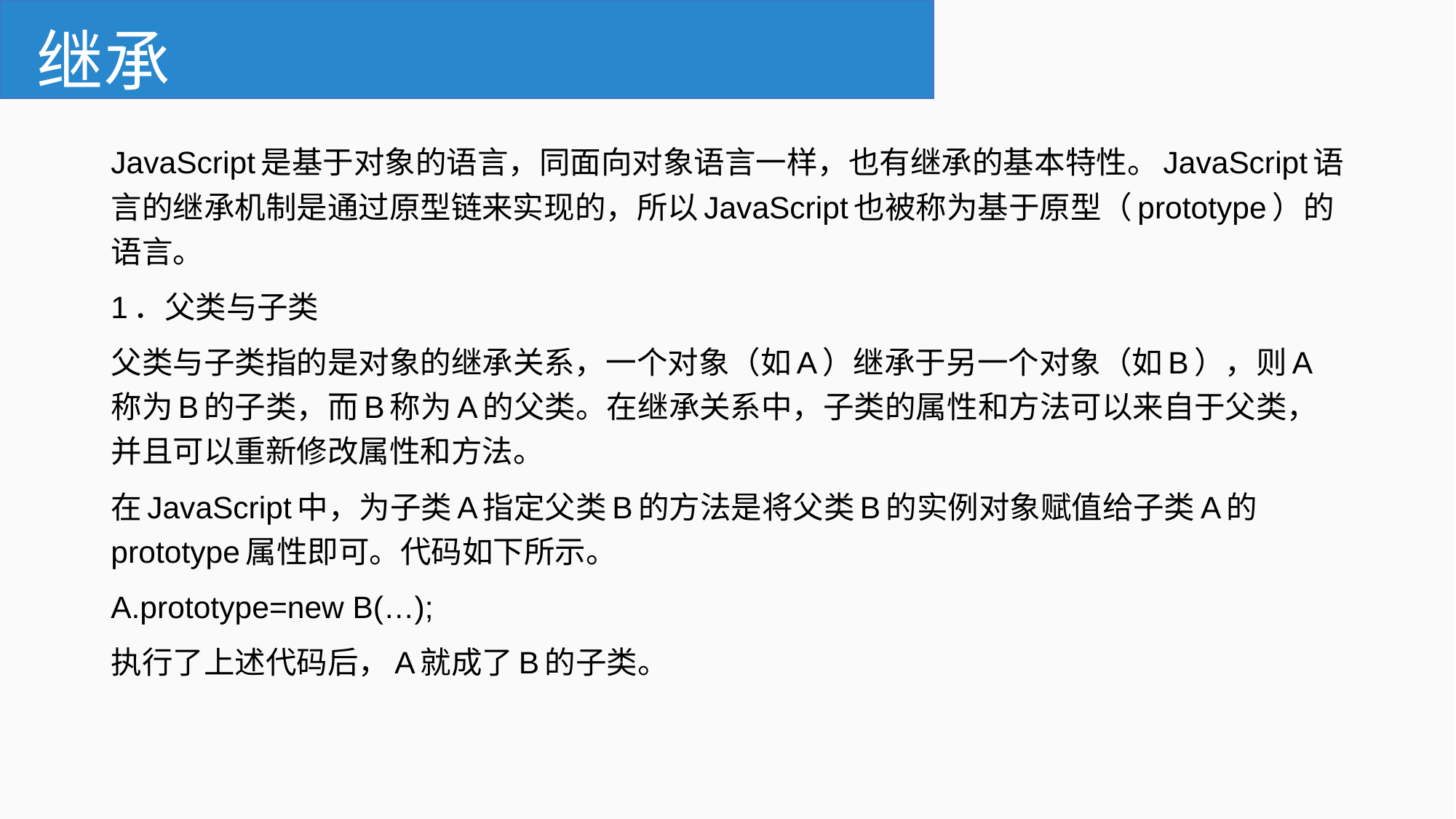

# 继承
JavaScript是基于对象的语言，同面向对象语言一样，也有继承的基本特性。JavaScript语言的继承机制是通过原型链来实现的，所以JavaScript也被称为基于原型（prototype）的语言。
1．父类与子类
父类与子类指的是对象的继承关系，一个对象（如A）继承于另一个对象（如B），则A称为B的子类，而B称为A的父类。在继承关系中，子类的属性和方法可以来自于父类，并且可以重新修改属性和方法。
在JavaScript中，为子类A指定父类B的方法是将父类B的实例对象赋值给子类A的 prototype属性即可。代码如下所示。
A.prototype=new B(…);
执行了上述代码后，A就成了B的子类。